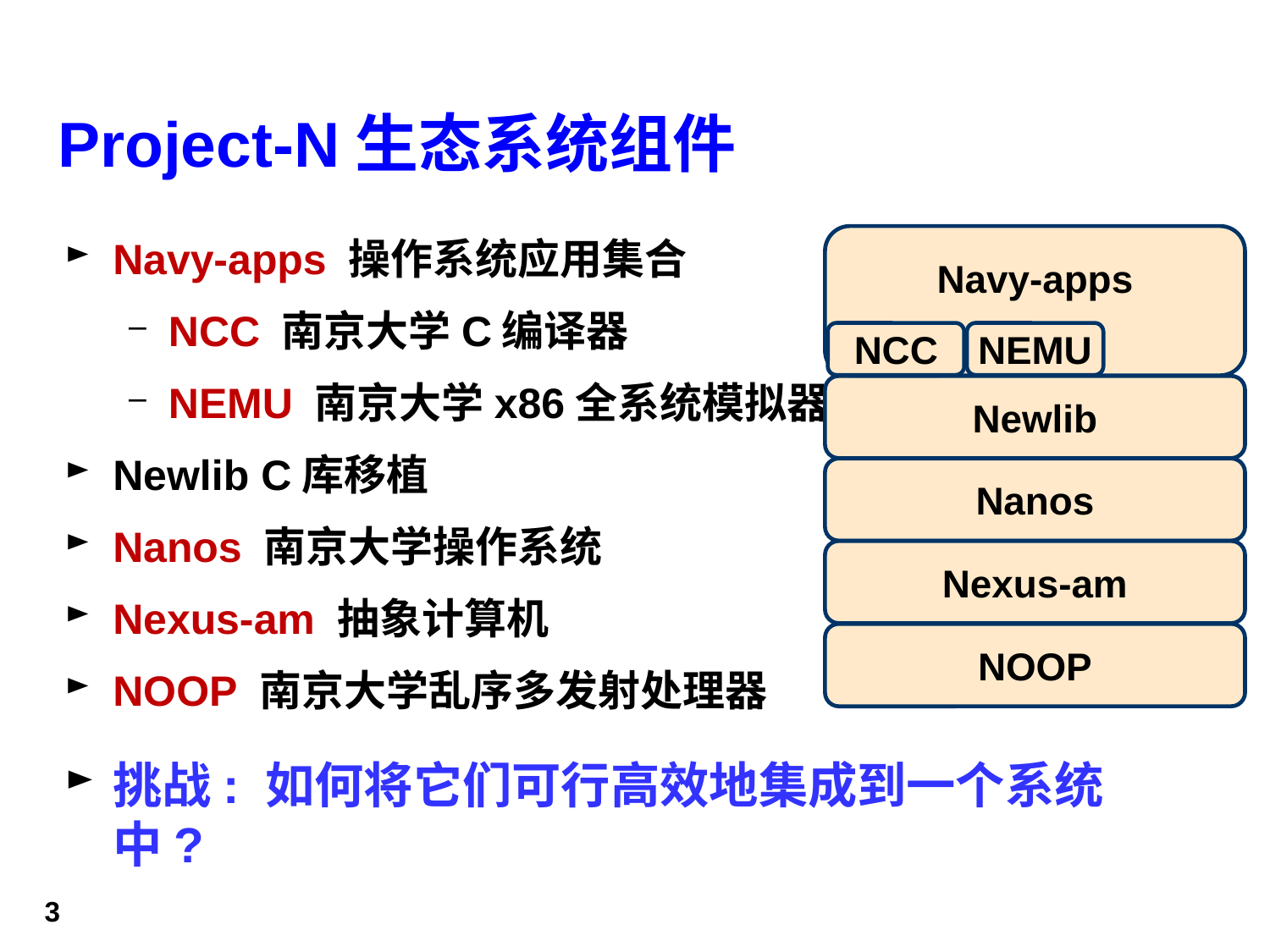

# Project-N生态系统组件
Navy-apps 操作系统应用集合
NCC 南京大学C编译器
NEMU 南京大学x86全系统模拟器
Newlib C库移植
Nanos 南京大学操作系统
Nexus-am 抽象计算机
NOOP 南京大学乱序多发射处理器

挑战: 如何将它们可行高效地集成到一个系统中?
Navy-apps

NCC
NEMU
Newlib
Nanos
Nexus-am
NOOP
3